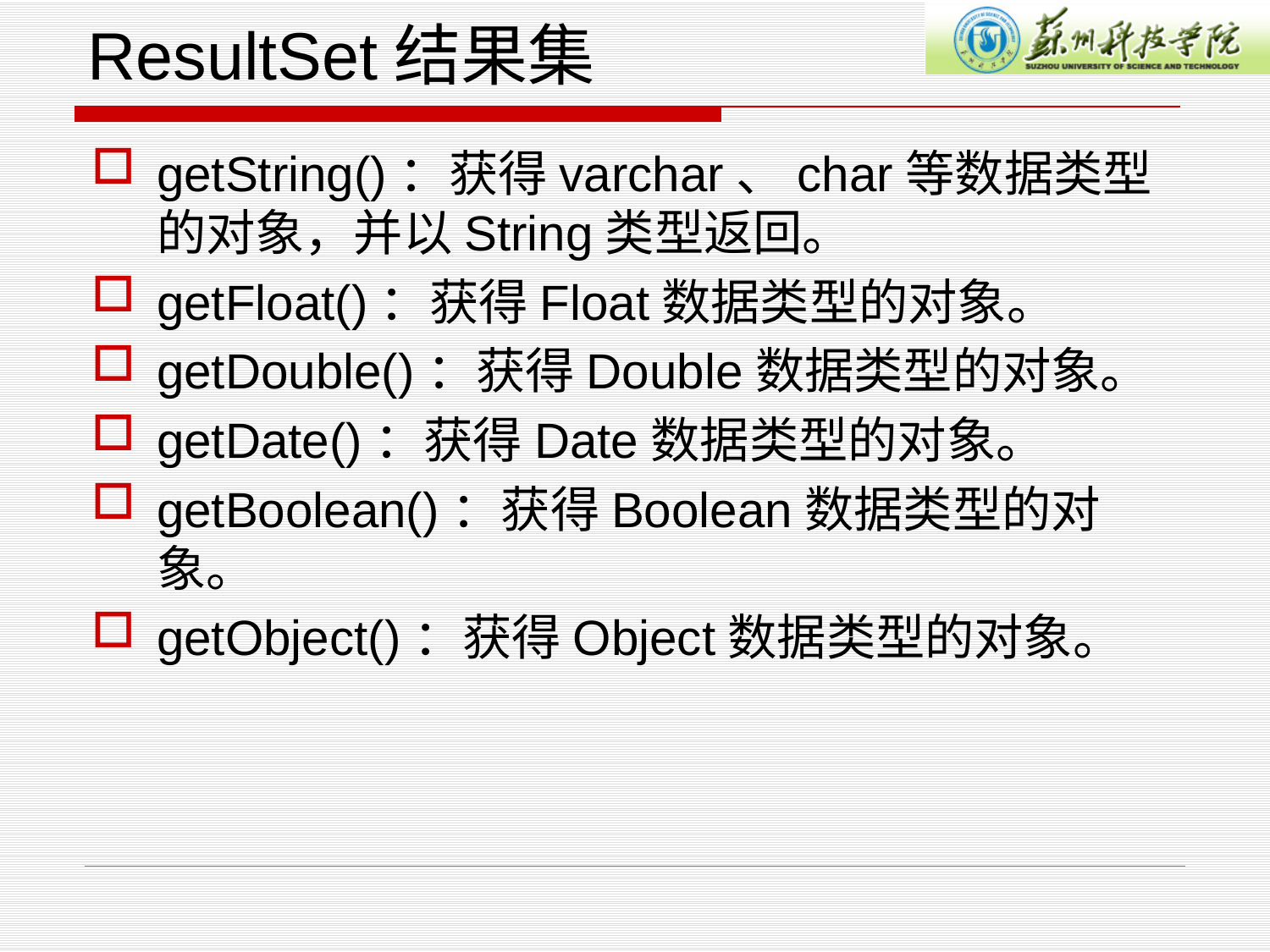

# ResultSet结果集
getString()：获得varchar、char等数据类型的对象，并以String类型返回。
getFloat()：获得Float数据类型的对象。
getDouble()：获得Double数据类型的对象。
getDate()：获得Date数据类型的对象。
getBoolean()：获得Boolean数据类型的对象。
getObject()：获得Object数据类型的对象。